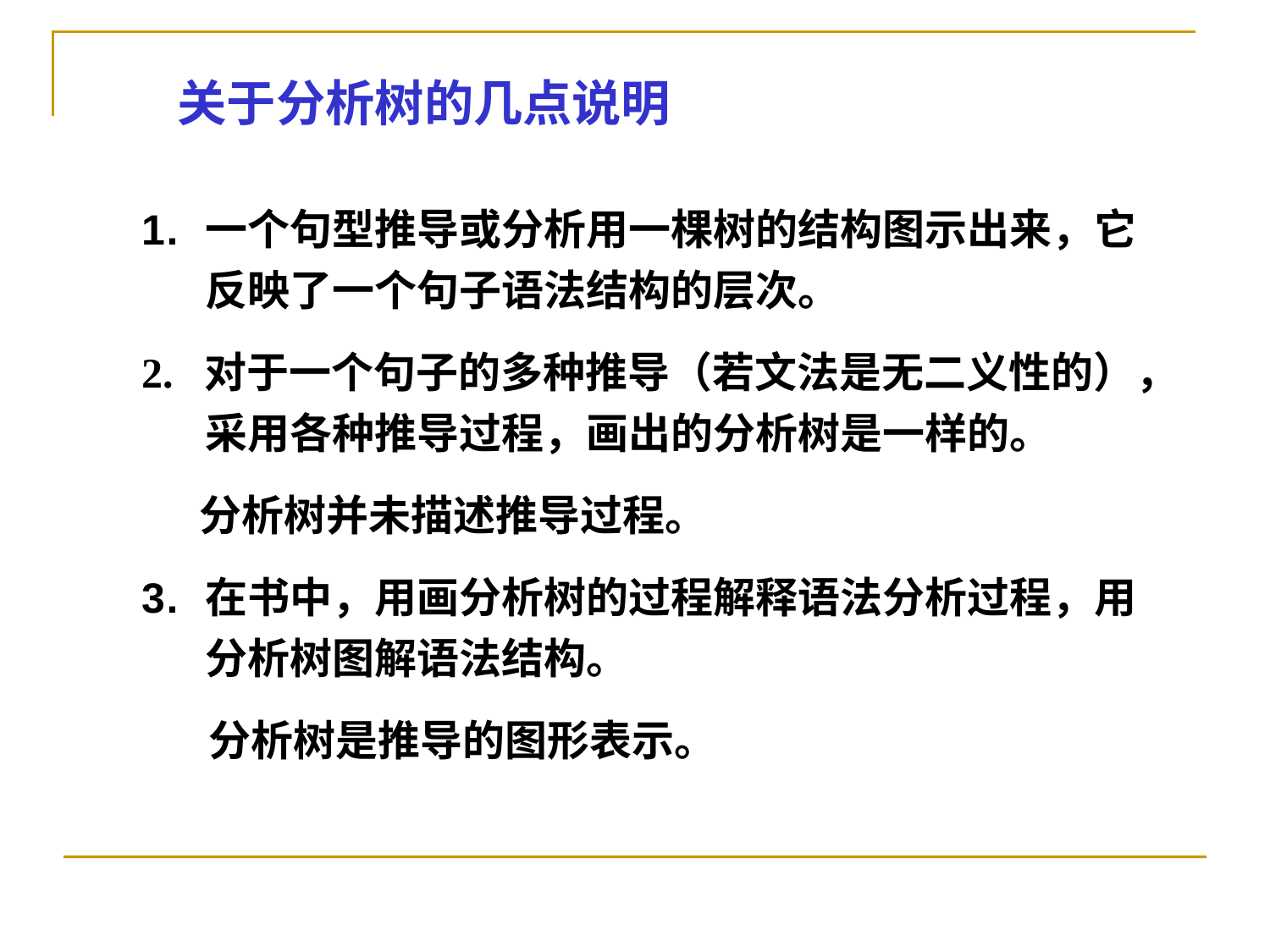

关于分析树的几点说明
一个句型推导或分析用一棵树的结构图示出来，它反映了一个句子语法结构的层次。
2.  对于一个句子的多种推导（若文法是无二义性的），采用各种推导过程，画出的分析树是一样的。
     分析树并未描述推导过程。
在书中，用画分析树的过程解释语法分析过程，用分析树图解语法结构。
      分析树是推导的图形表示。
101